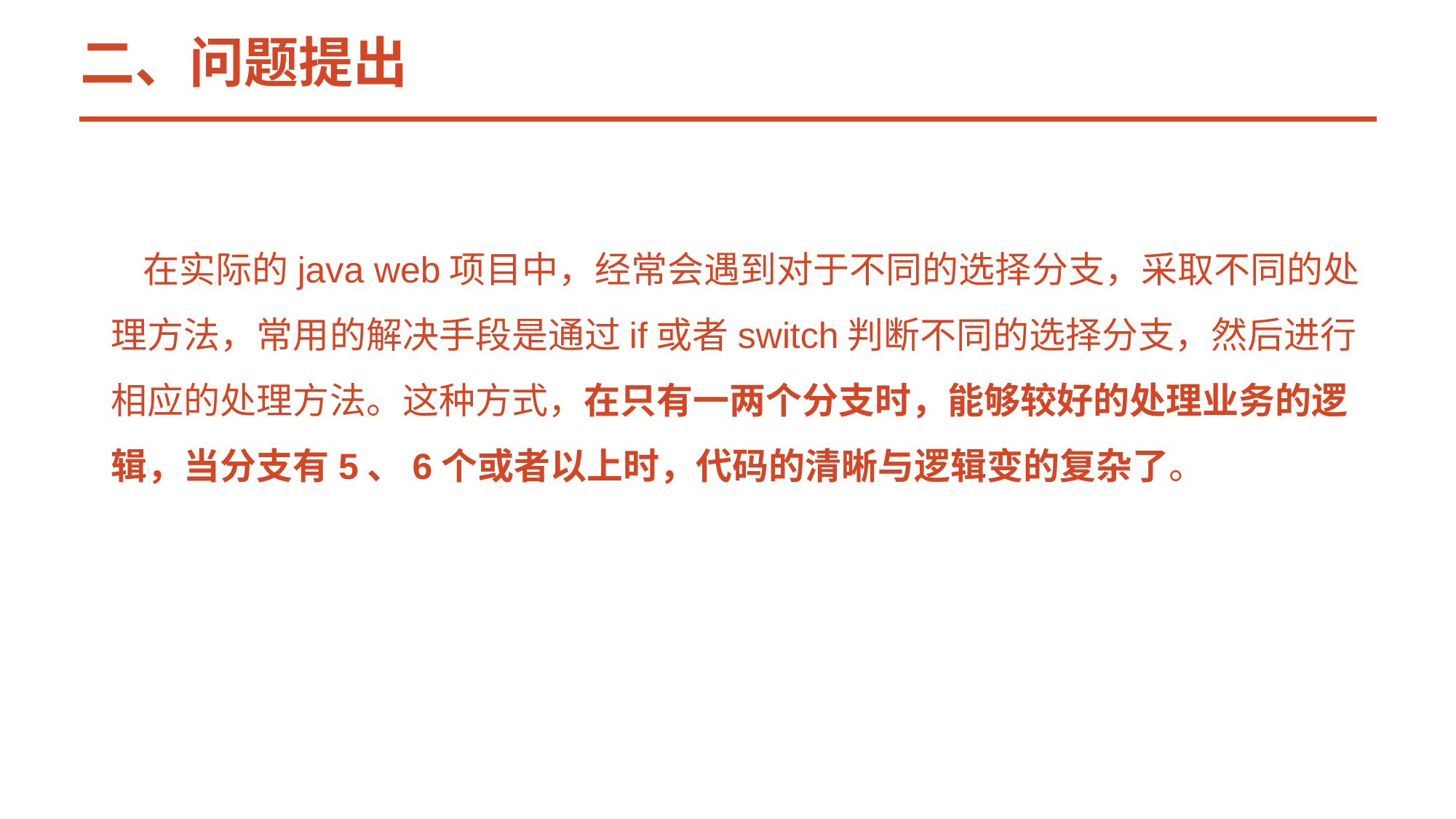

二、问题提出
在实际的java web项目中，经常会遇到对于不同的选择分支，采取不同的处理方法，常用的解决手段是通过if或者switch判断不同的选择分支，然后进行相应的处理方法。这种方式，在只有一两个分支时，能够较好的处理业务的逻辑，当分支有5、6个或者以上时，代码的清晰与逻辑变的复杂了。